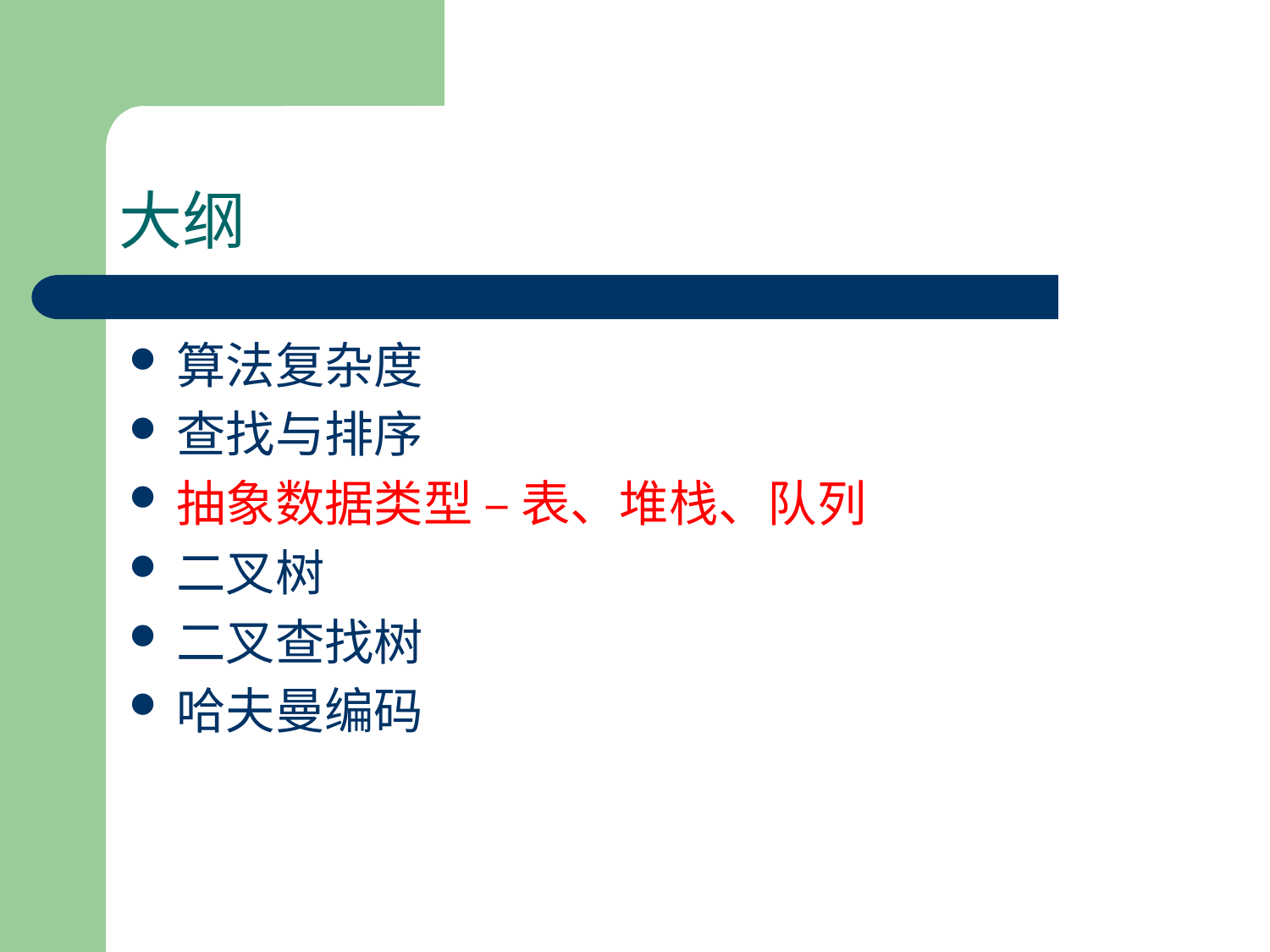

# 大纲
算法复杂度
查找与排序
抽象数据类型 – 表、堆栈、队列
二叉树
二叉查找树
哈夫曼编码